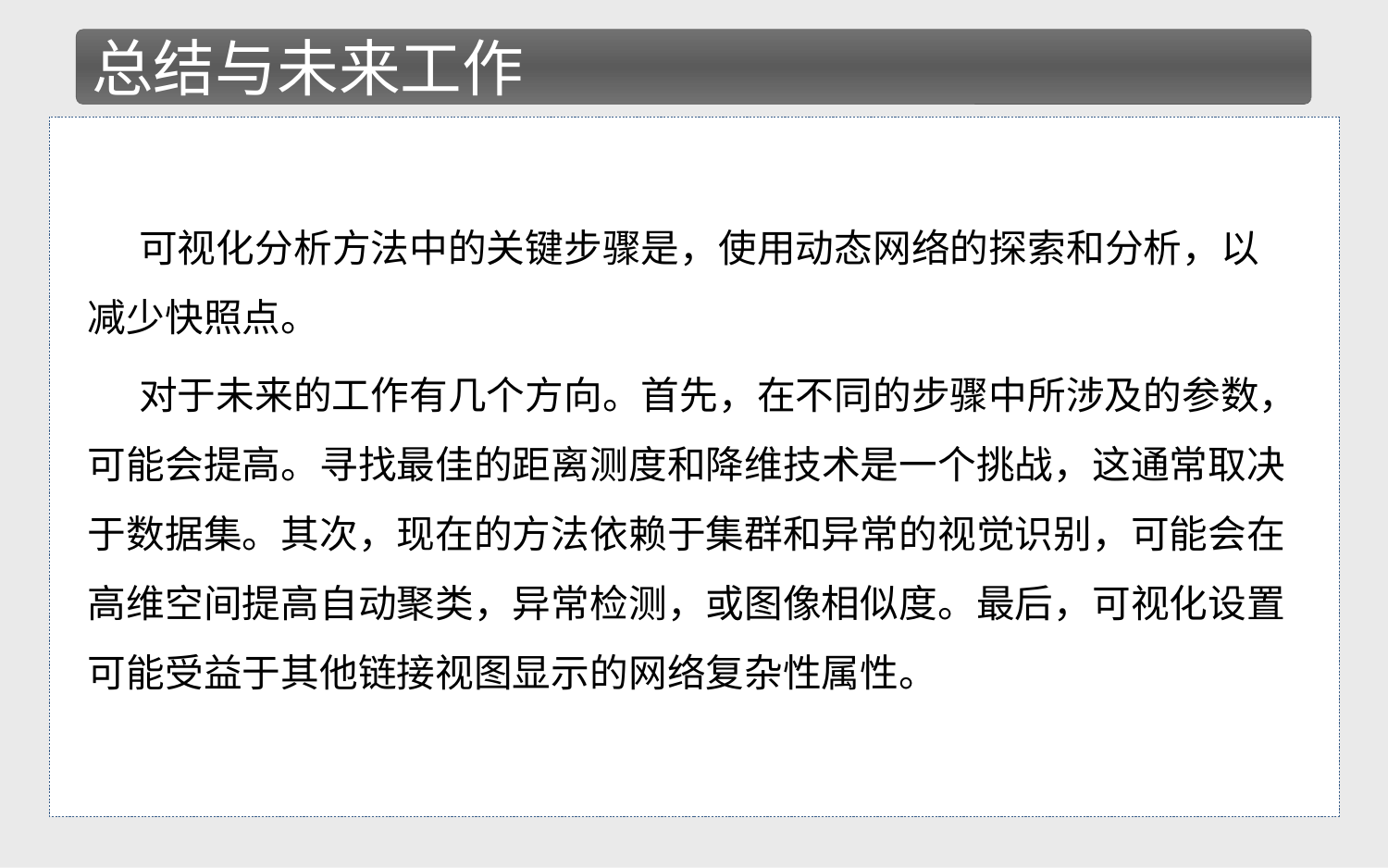

总结与未来工作

           可视化分析方法中的关键步骤是，使用动态网络的探索和分析，以减少快照点。
           对于未来的工作有几个方向。首先，在不同的步骤中所涉及的参数，可能会提高。寻找最佳的距离测度和降维技术是一个挑战，这通常取决于数据集。其次，现在的方法依赖于集群和异常的视觉识别，可能会在高维空间提高自动聚类，异常检测，或图像相似度。最后，可视化设置可能受益于其他链接视图显示的网络复杂性属性。